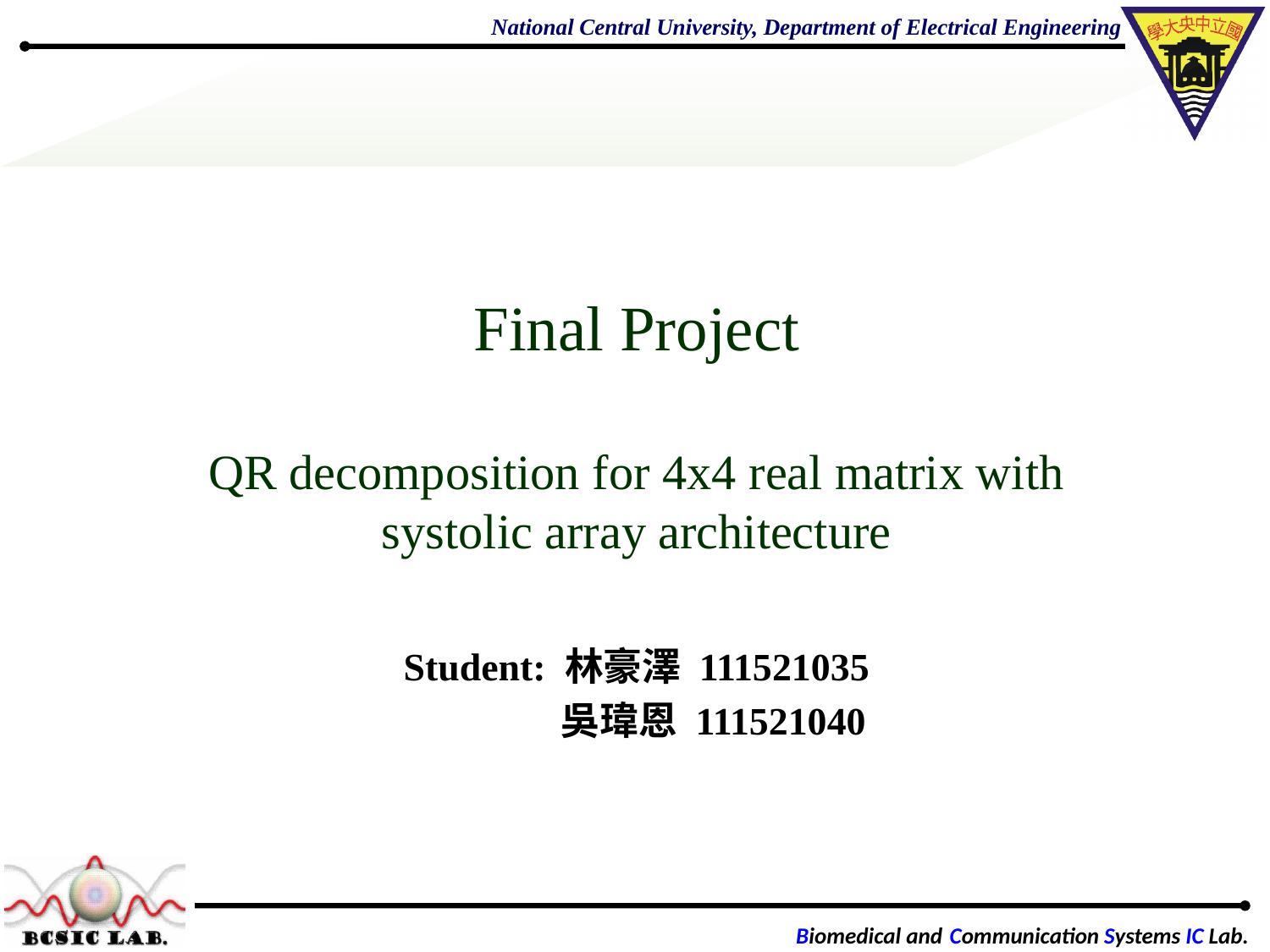

# Final Project QR decomposition for 4x4 real matrix with systolic array architecture

Student: 林豪澤 111521035
	  吳瑋恩 111521040